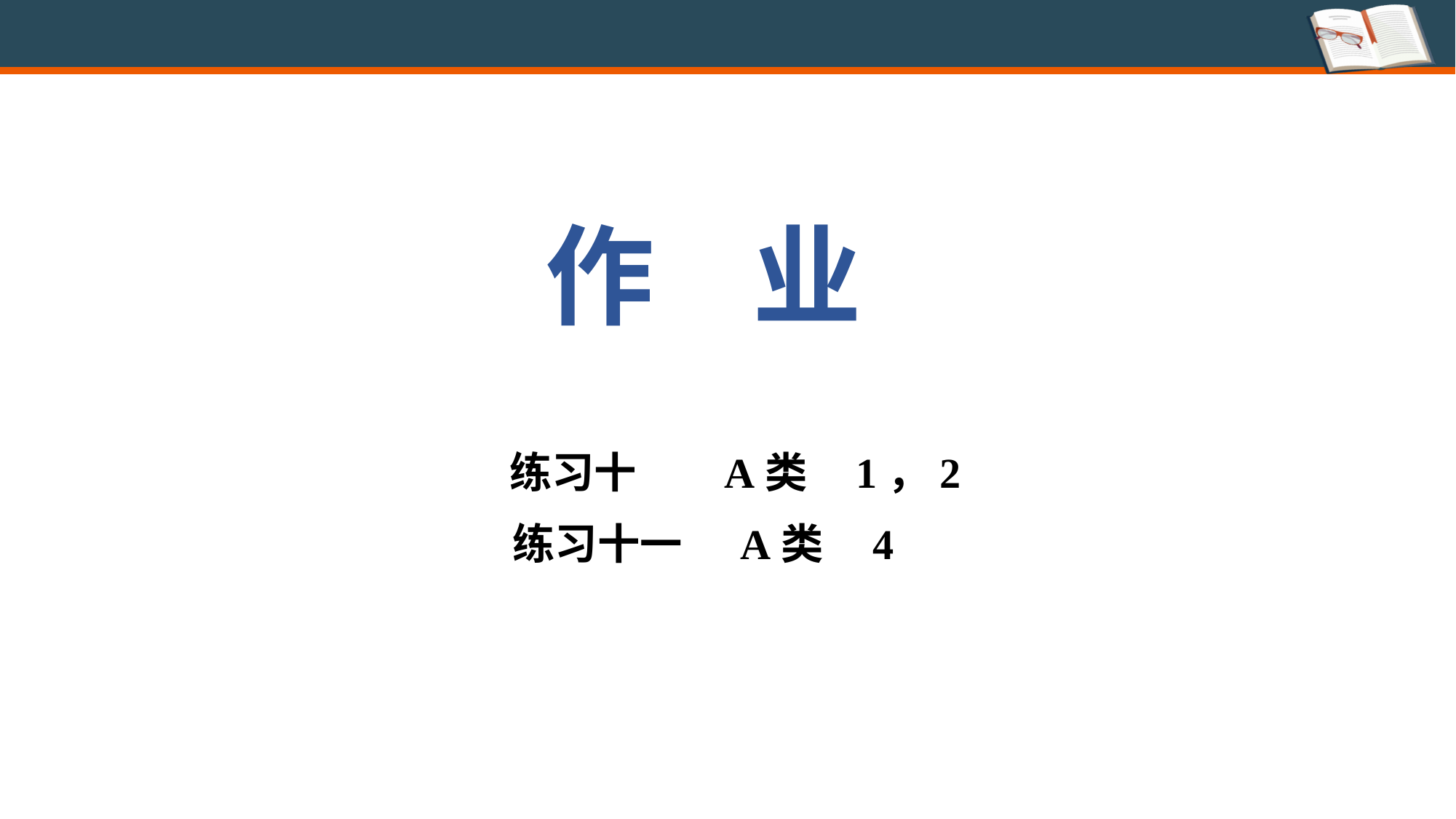

作    业

                     练习十        A类    1，2
                  练习十一     A类    4